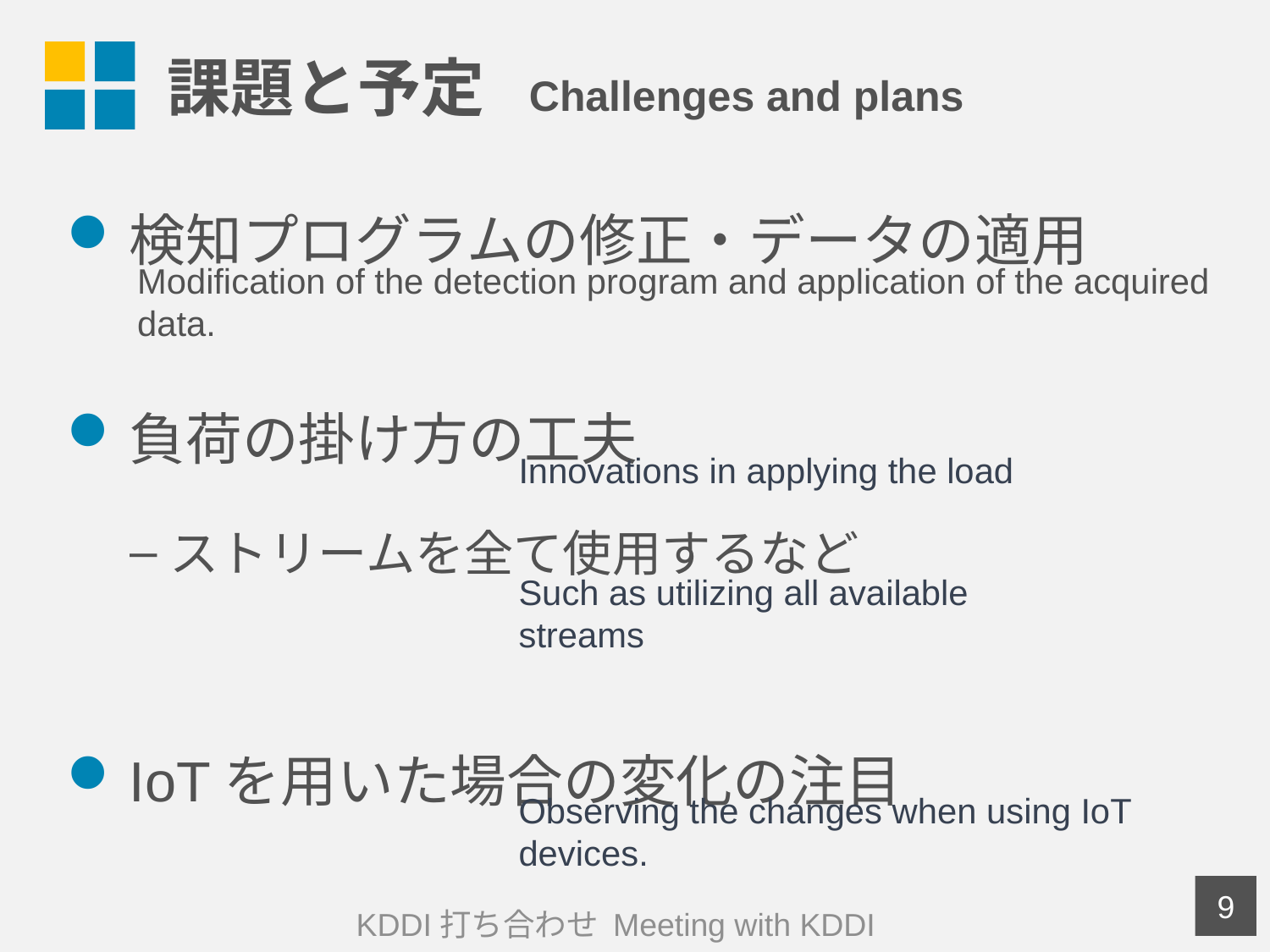

# 課題と予定  Challenges and plans
検知プログラムの修正・データの適用

負荷の掛け方の工夫
ストリームを全て使用するなど

IoTを用いた場合の変化の注目
Modification of the detection program and application of the acquired data.
Innovations in applying the load
Such as utilizing all available streams
Observing the changes when using IoT devices.
9
KDDI打ち合わせ Meeting with KDDI